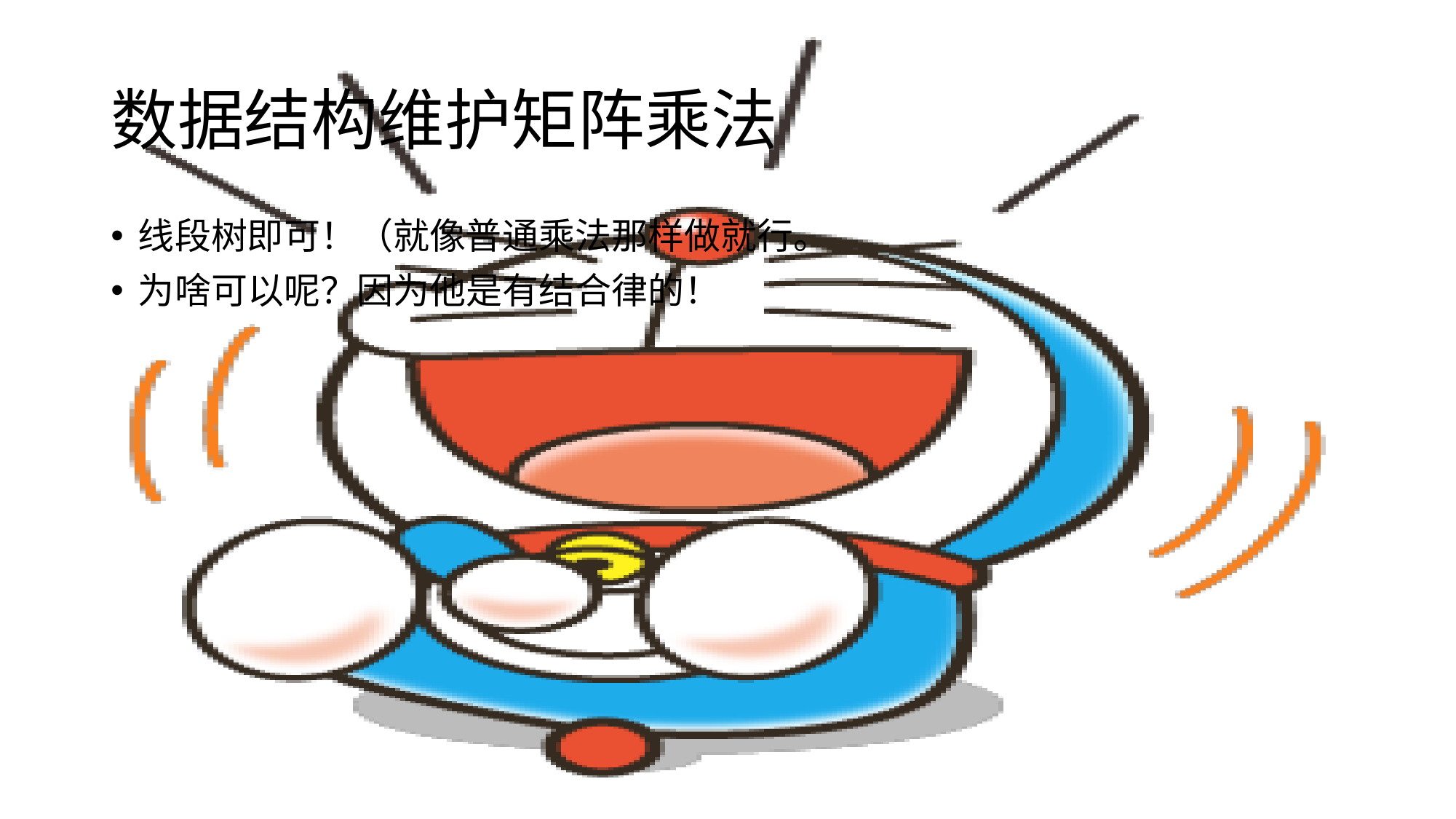

# 数据结构维护矩阵乘法
线段树即可！（就像普通乘法那样做就行。
为啥可以呢？因为他是有结合律的！